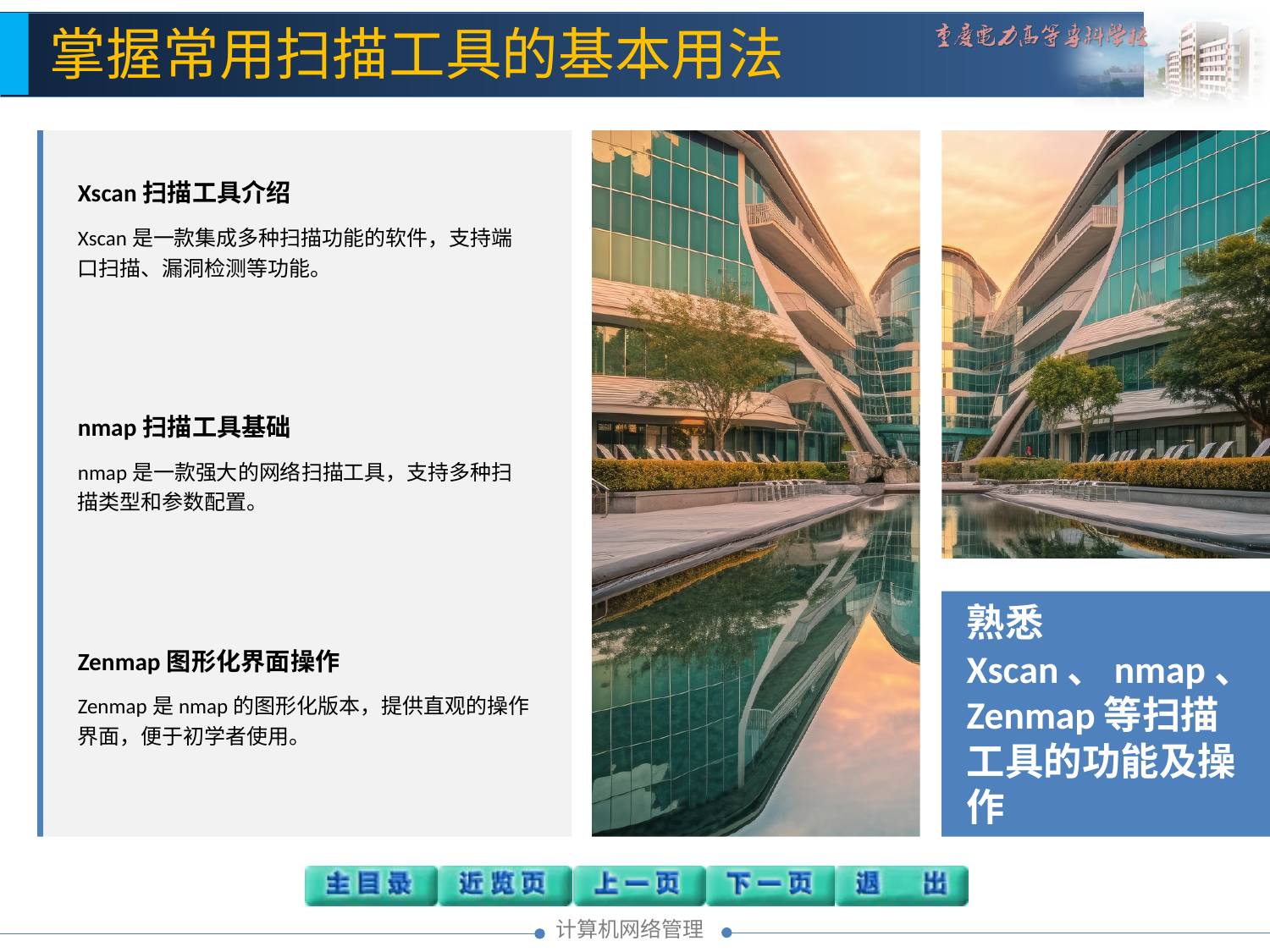

掌握常用扫描工具的基本用法

Xscan扫描工具介绍
Xscan是一款集成多种扫描功能的软件，支持端口扫描、漏洞检测等功能。
nmap扫描工具基础
nmap是一款强大的网络扫描工具，支持多种扫描类型和参数配置。
Zenmap图形化界面操作
Zenmap是nmap的图形化版本，提供直观的操作界面，便于初学者使用。
熟悉Xscan、nmap、Zenmap等扫描工具的功能及操作